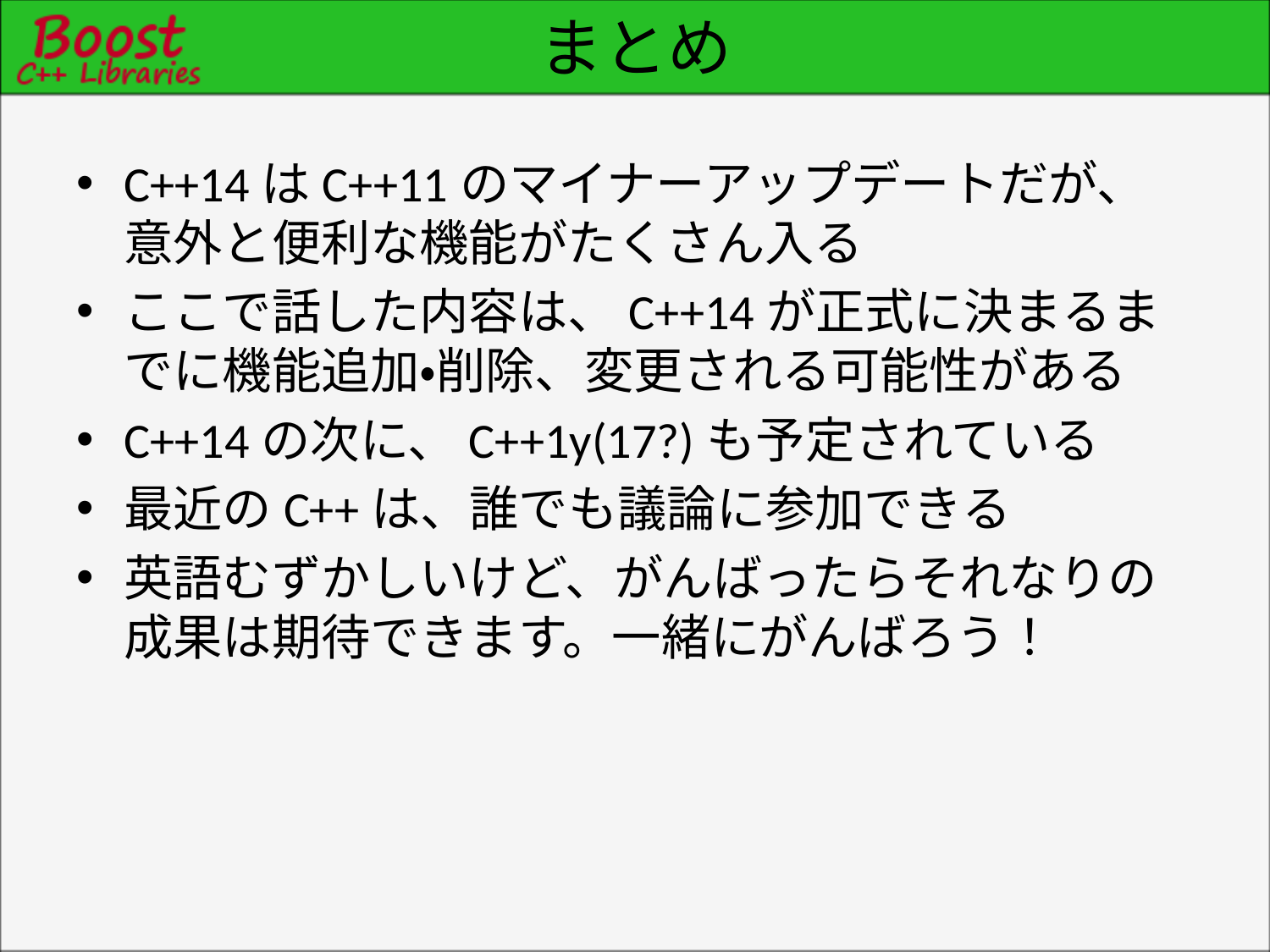

# まとめ
C++14はC++11のマイナーアップデートだが、意外と便利な機能がたくさん入る
ここで話した内容は、C++14が正式に決まるまでに機能追加・削除、変更される可能性がある
C++14の次に、C++1y(17?)も予定されている
最近のC++は、誰でも議論に参加できる
英語むずかしいけど、がんばったらそれなりの成果は期待できます。一緒にがんばろう！